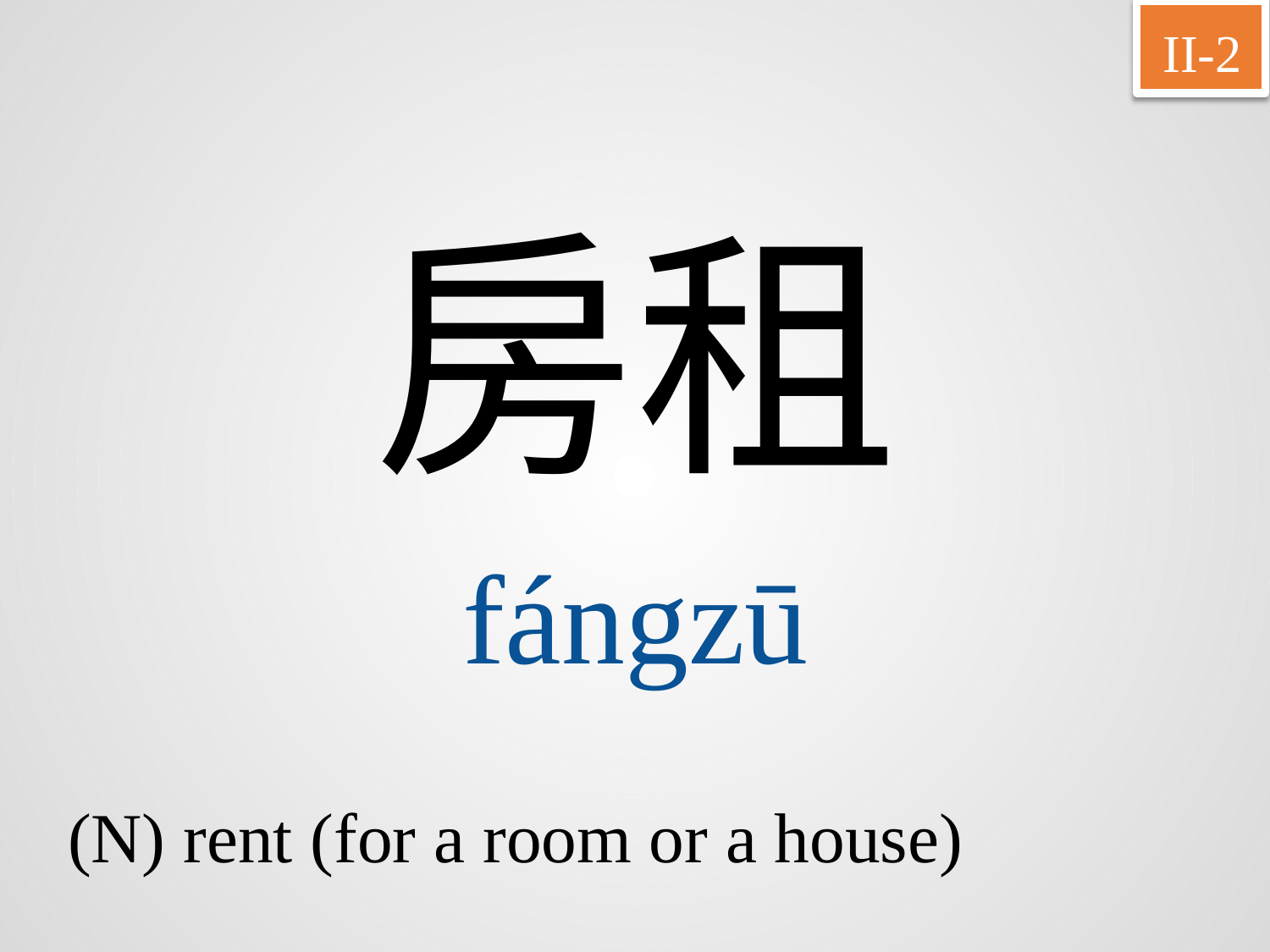

II-2

房租
fángzū
(N) rent (for a room or a house)